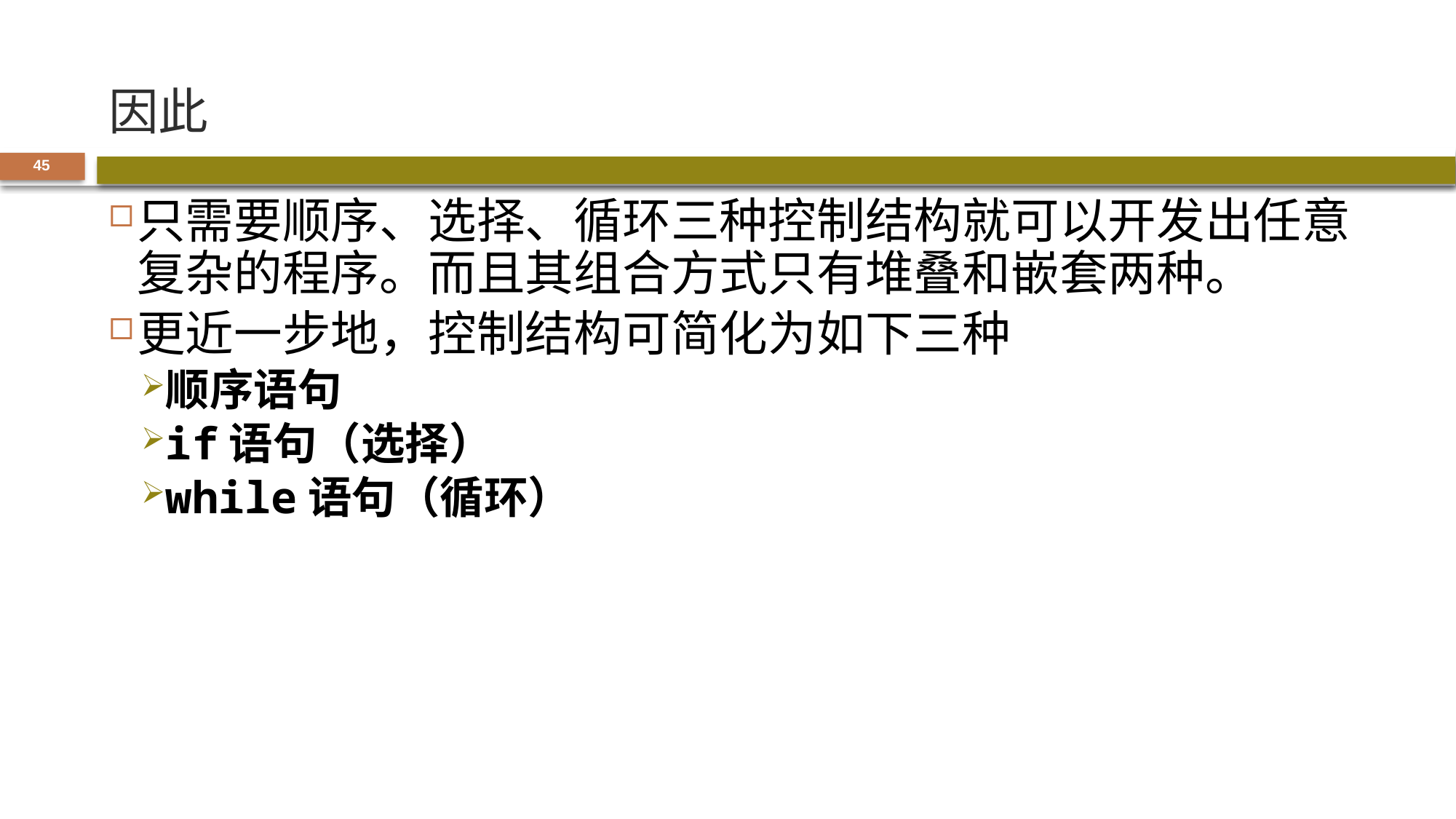

# 因此
45
只需要顺序、选择、循环三种控制结构就可以开发出任意复杂的程序。而且其组合方式只有堆叠和嵌套两种。
更近一步地，控制结构可简化为如下三种
顺序语句
if语句（选择）
while语句（循环）